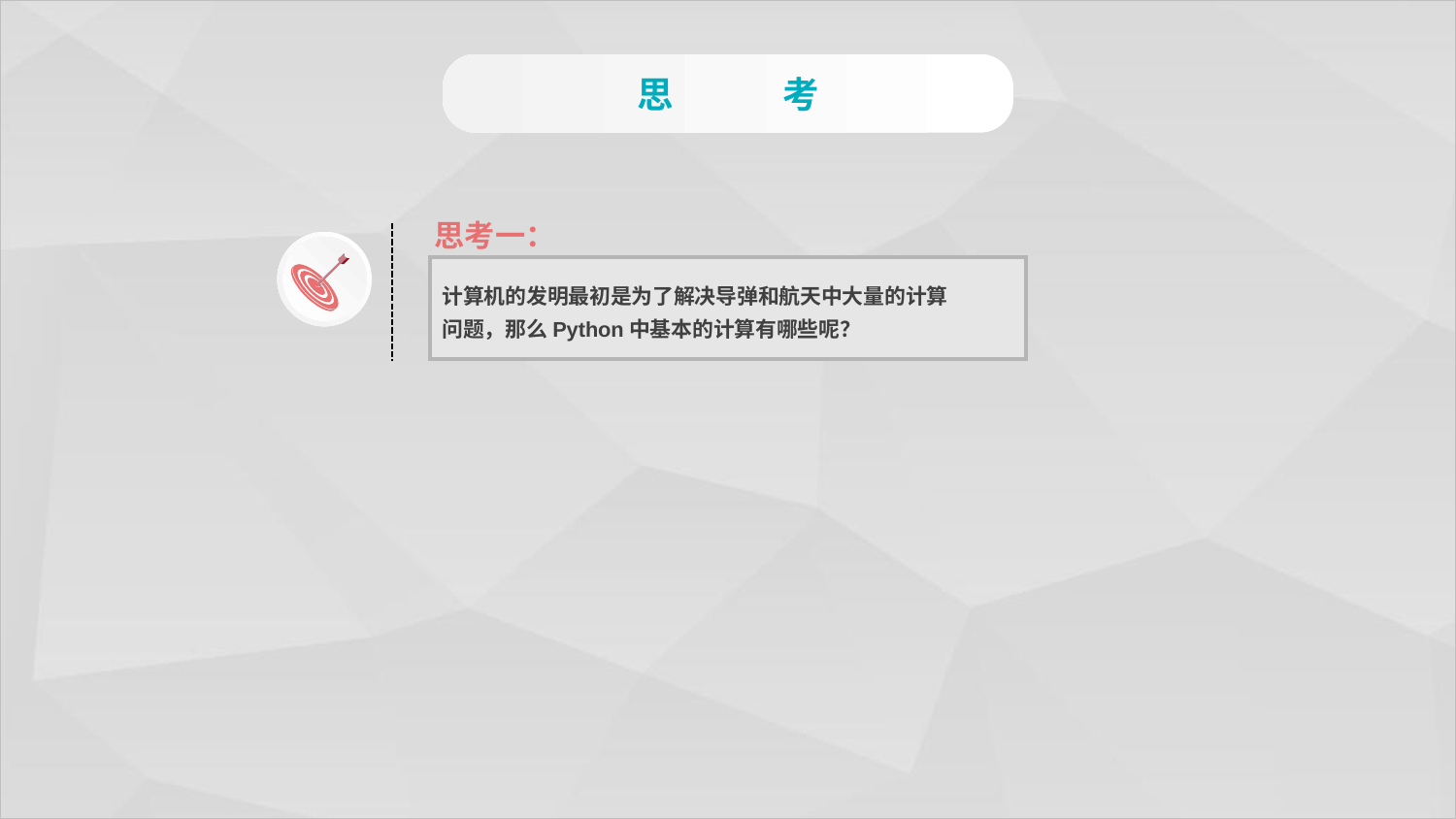

思	考
思考一：

计算机的发明最初是为了解决导弹和航天中大量的计算问题，那么Python中基本的计算有哪些呢？